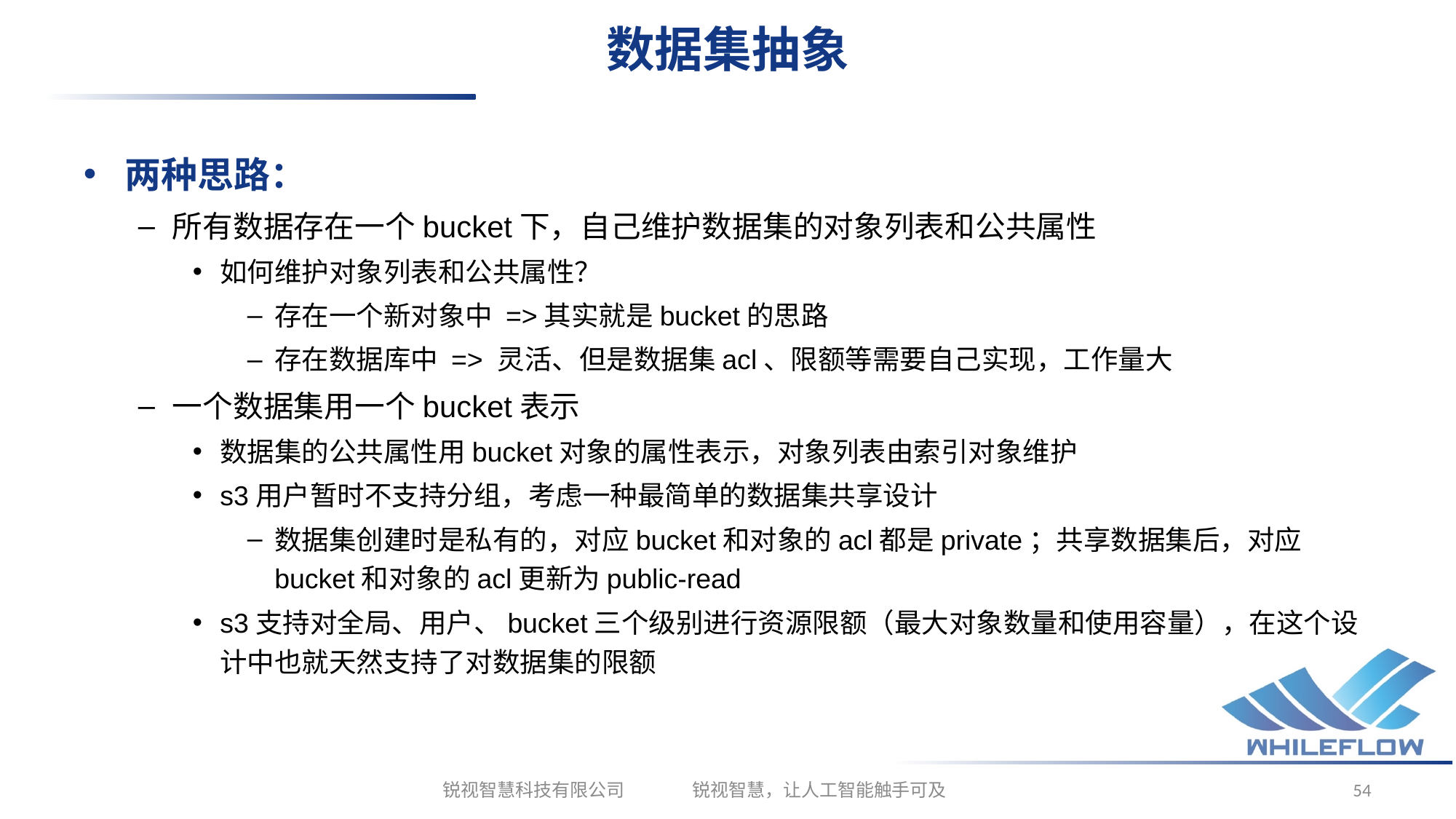

# 数据集抽象
两种思路：
所有数据存在一个bucket下，自己维护数据集的对象列表和公共属性
如何维护对象列表和公共属性？
存在一个新对象中 =>其实就是bucket的思路
存在数据库中 => 灵活、但是数据集acl、限额等需要自己实现，工作量大
一个数据集用一个bucket表示
数据集的公共属性用bucket对象的属性表示，对象列表由索引对象维护
s3用户暂时不支持分组，考虑一种最简单的数据集共享设计
数据集创建时是私有的，对应bucket和对象的acl都是private；共享数据集后，对应bucket和对象的acl更新为public-read
s3支持对全局、用户、bucket三个级别进行资源限额（最大对象数量和使用容量），在这个设计中也就天然支持了对数据集的限额
锐视智慧科技有限公司            锐视智慧，让人工智能触手可及
54